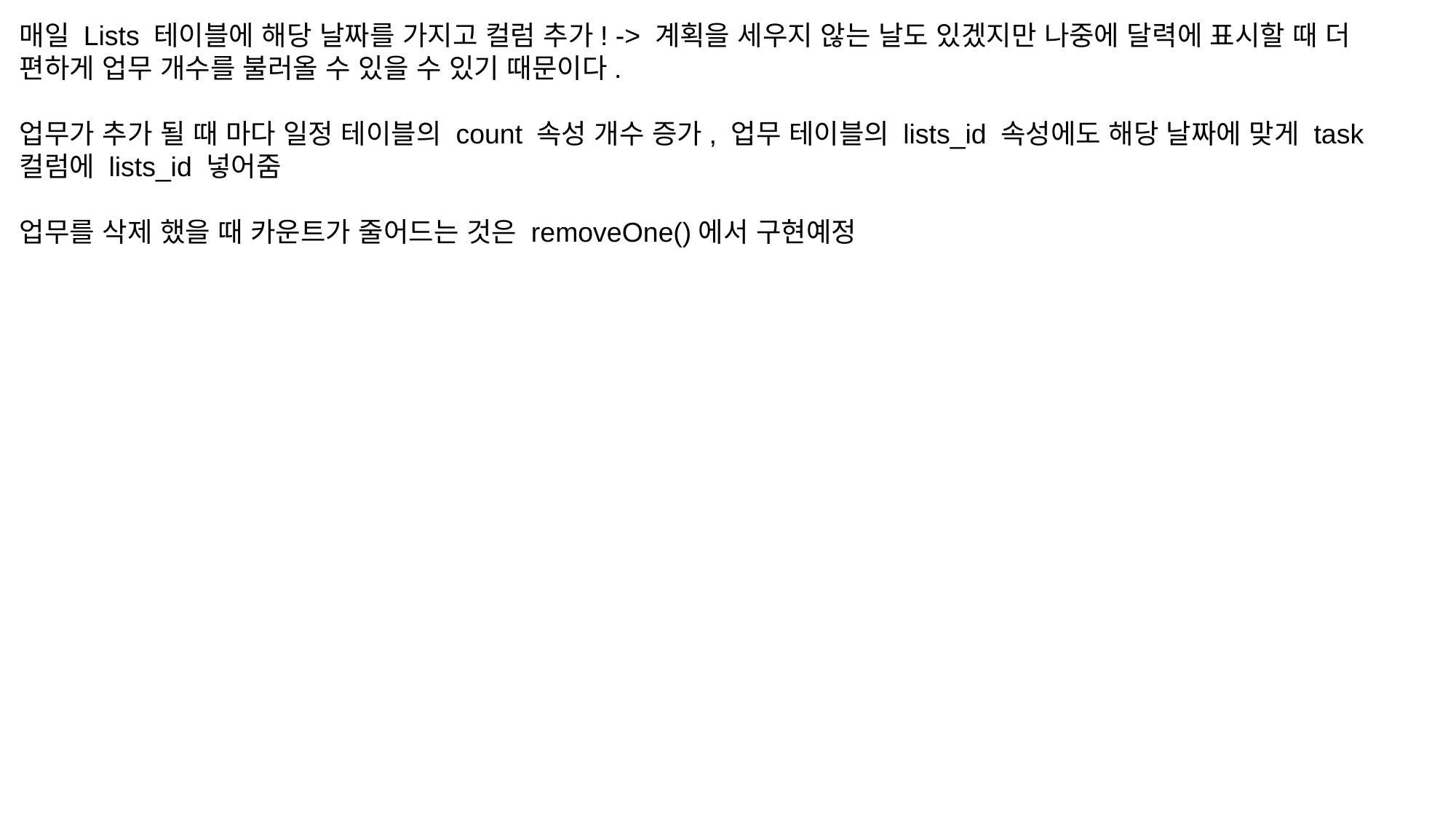

매일 Lists 테이블에 해당 날짜를 가지고 컬럼 추가! -> 계획을 세우지 않는 날도 있겠지만 나중에 달력에 표시할 때 더 편하게 업무 개수를 불러올 수 있을 수 있기 때문이다.

업무가 추가 될 때 마다 일정 테이블의 count 속성 개수 증가, 업무 테이블의 lists_id 속성에도 해당 날짜에 맞게 task 컬럼에 lists_id 넣어줌

업무를 삭제 했을 때 카운트가 줄어드는 것은 removeOne()에서 구현예정